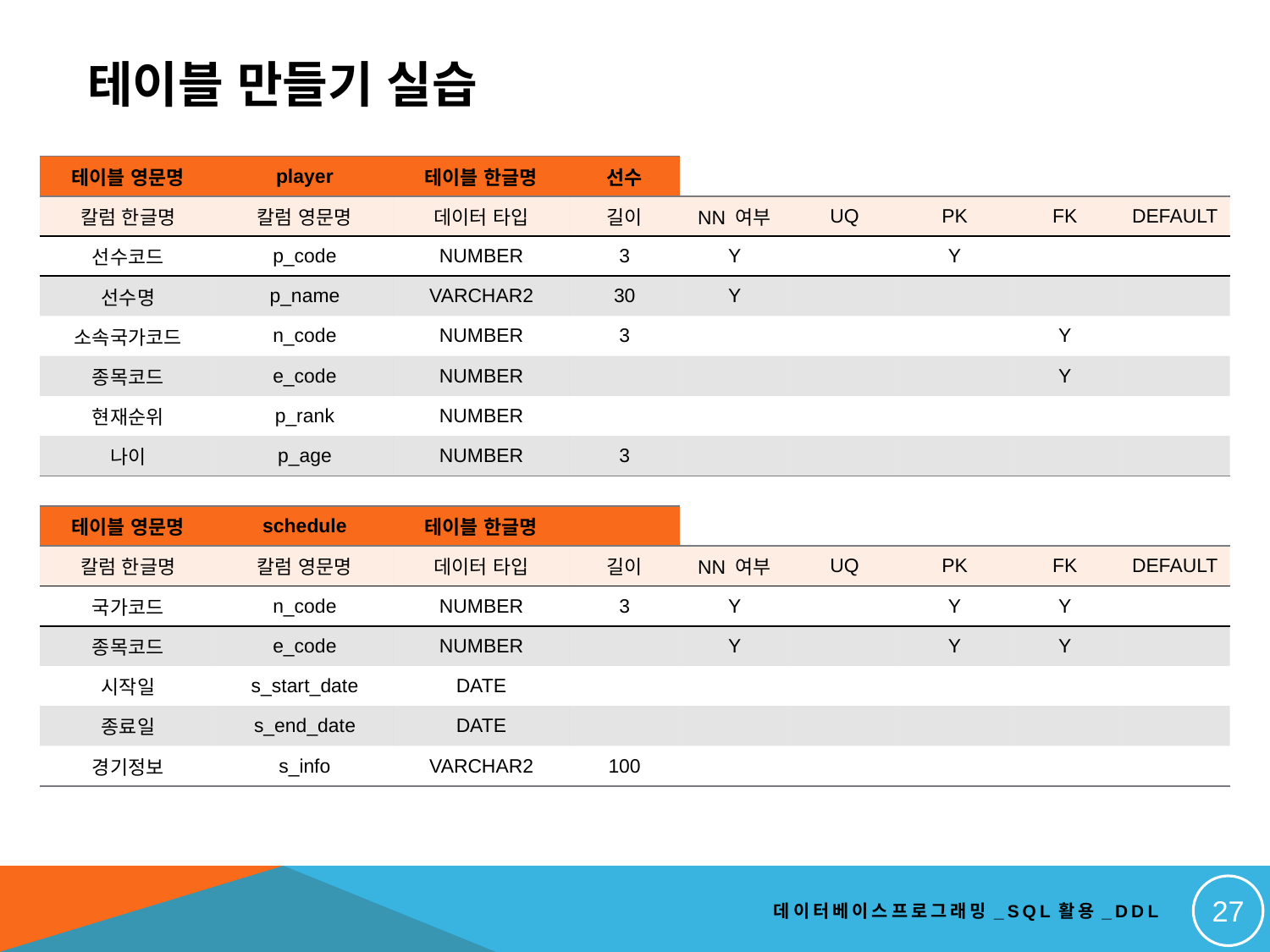

# 테이블 만들기 실습
| 테이블 영문명 | player | 테이블 한글명 | 선수 |  |  |  |  |  |
| --- | --- | --- | --- | --- | --- | --- | --- | --- |
| 칼럼 한글명 | 칼럼 영문명 | 데이터 타입 | 길이 | NN 여부 | UQ | PK | FK | DEFAULT |
| 선수코드 | p\_code | NUMBER | 3 | Y |  | Y |  |  |
| 선수명 | p\_name | VARCHAR2 | 30 | Y |  |  |  |  |
| 소속국가코드 | n\_code | NUMBER | 3 |  |  |  | Y |  |
| 종목코드 | e\_code | NUMBER |  |  |  |  | Y |  |
| 현재순위 | p\_rank | NUMBER |  |  |  |  |  |  |
| 나이 | p\_age | NUMBER | 3 |  |  |  |  |  |
| 테이블 영문명 | schedule | 테이블 한글명 |  |  |  |  |  |  |
| --- | --- | --- | --- | --- | --- | --- | --- | --- |
| 칼럼 한글명 | 칼럼 영문명 | 데이터 타입 | 길이 | NN 여부 | UQ | PK | FK | DEFAULT |
| 국가코드 | n\_code | NUMBER | 3 | Y |  | Y | Y |  |
| 종목코드 | e\_code | NUMBER |  | Y |  | Y | Y |  |
| 시작일 | s\_start\_date | DATE |  |  |  |  |  |  |
| 종료일 | s\_end\_date | DATE |  |  |  |  |  |  |
| 경기정보 | s\_info | VARCHAR2 | 100 |  |  |  |  |  |
27
데이터베이스프로그래밍_SQL활용_DDL